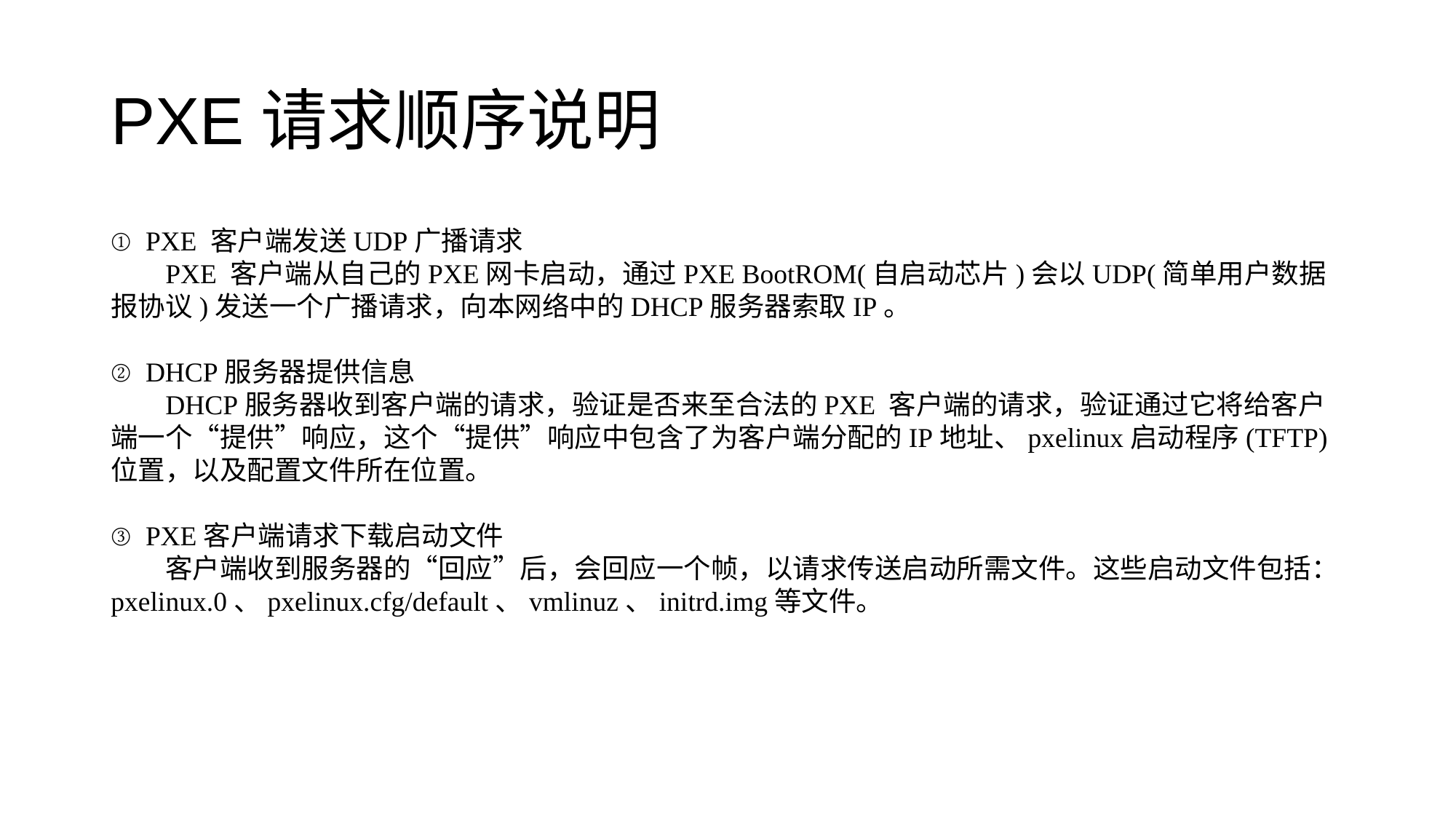

# PXE请求顺序说明
①  PXE 客户端发送UDP广播请求
PXE 客户端从自己的PXE网卡启动，通过PXE BootROM(自启动芯片)会以UDP(简单用户数据报协议)发送一个广播请求，向本网络中的DHCP服务器索取IP。

②  DHCP服务器提供信息
DHCP服务器收到客户端的请求，验证是否来至合法的PXE 客户端的请求，验证通过它将给客户端一个“提供”响应，这个“提供”响应中包含了为客户端分配的IP地址、pxelinux启动程序(TFTP)位置，以及配置文件所在位置。

③  PXE客户端请求下载启动文件
客户端收到服务器的“回应”后，会回应一个帧，以请求传送启动所需文件。这些启动文件包括：pxelinux.0、pxelinux.cfg/default、vmlinuz、initrd.img等文件。